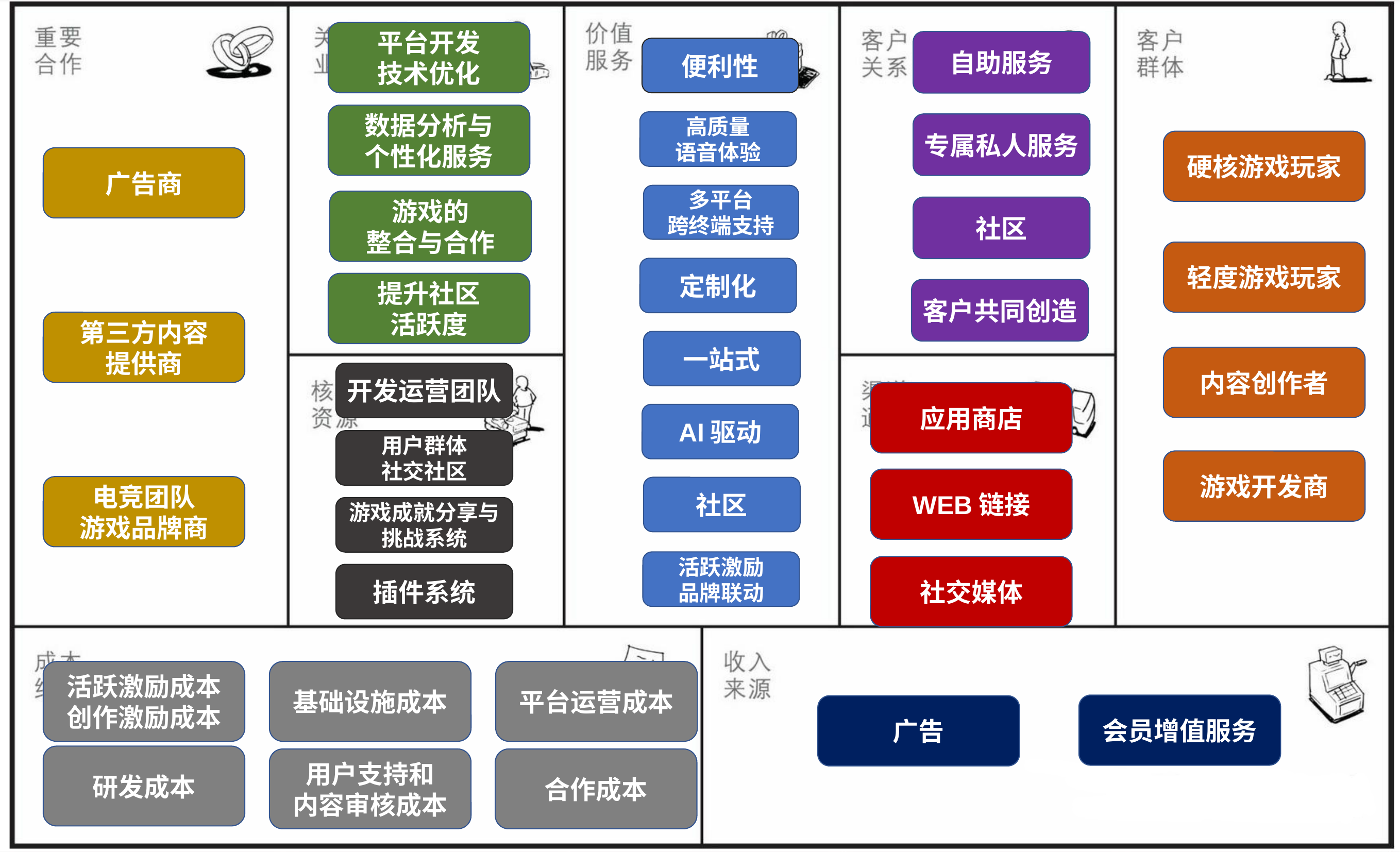

平台开发
技术优化
自助服务

便利性

数据分析与
个性化服务
高质量
语音体验
专属私人服务
硬核游戏玩家
广告商
多平台
跨终端支持
游戏的
整合与合作
社区
轻度游戏玩家
定制化
提升社区
活跃度
客户共同创造
第三方内容
提供商
一站式
内容创作者
开发运营团队
应用商店
AI驱动
用户群体
社交社区
游戏开发商
WEB链接
电竞团队
游戏品牌商
社区
游戏成就分享与挑战系统
活跃激励
品牌联动
社交媒体
插件系统
活跃激励成本
创作激励成本
基础设施成本
平台运营成本
会员增值服务
广告
研发成本
用户支持和
内容审核成本
合作成本